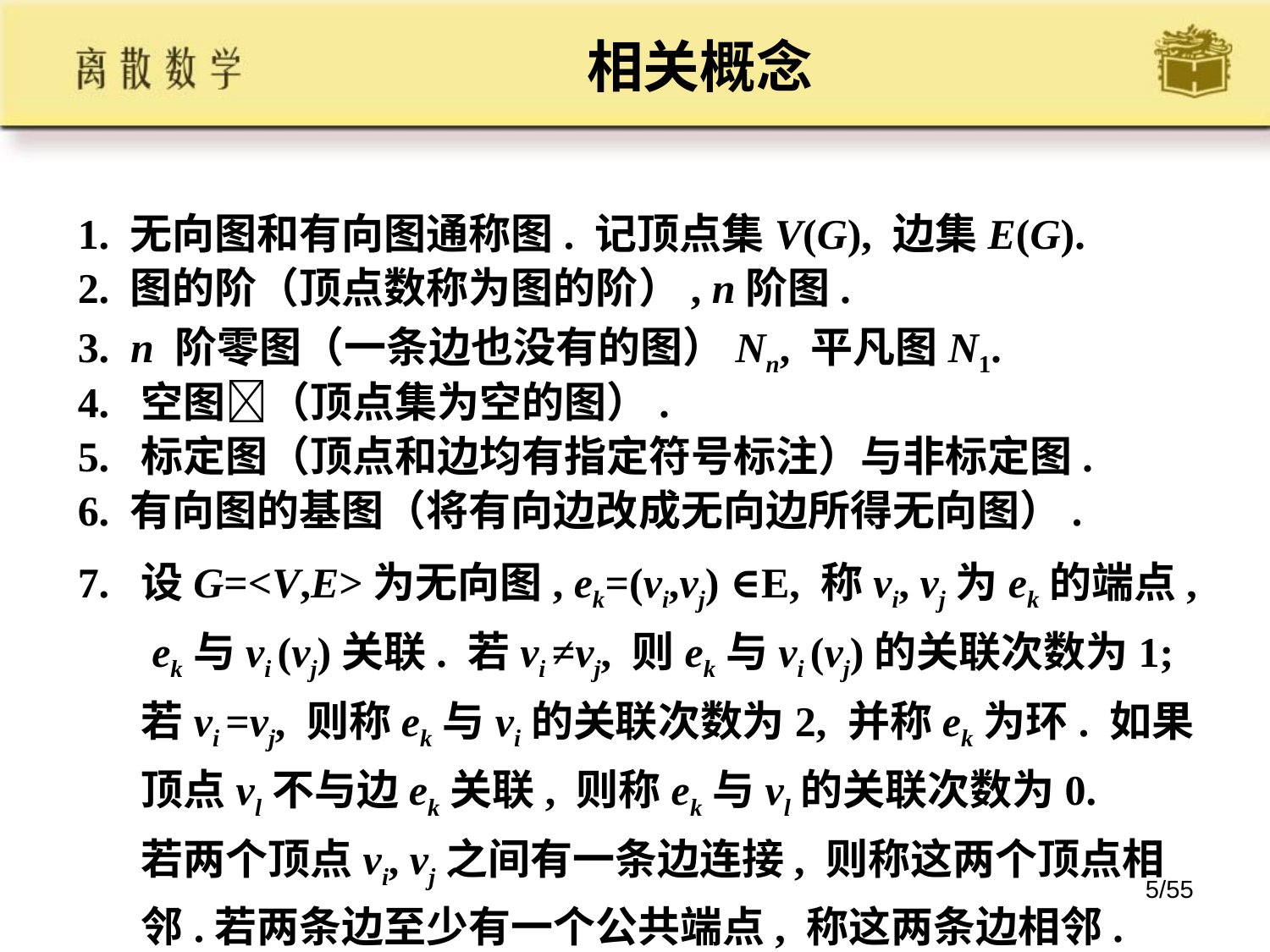

# 相关概念
1. 无向图和有向图通称图. 记顶点集V(G), 边集E(G).
2. 图的阶（顶点数称为图的阶）, n阶图.
3.  n 阶零图（一条边也没有的图）Nn, 平凡图N1.
4.  空图∅（顶点集为空的图）.
5.  标定图（顶点和边均有指定符号标注）与非标定图.
6. 有向图的基图（将有向边改成无向边所得无向图）.
7.  设G=<V,E>为无向图, ek=(vi,vj) ∈E, 称vi, vj为ek的端点, ek与vi (vj)关联. 若vi ≠vj, 则ek与vi (vj)的关联次数为1; 若vi =vj, 则称ek与vi的关联次数为2, 并称ek为环. 如果顶点vl不与边ek关联, 则称ek与vl的关联次数为0.
若两个顶点vi, vj之间有一条边连接, 则称这两个顶点相邻.若两条边至少有一个公共端点, 称这两条边相邻.
5/55